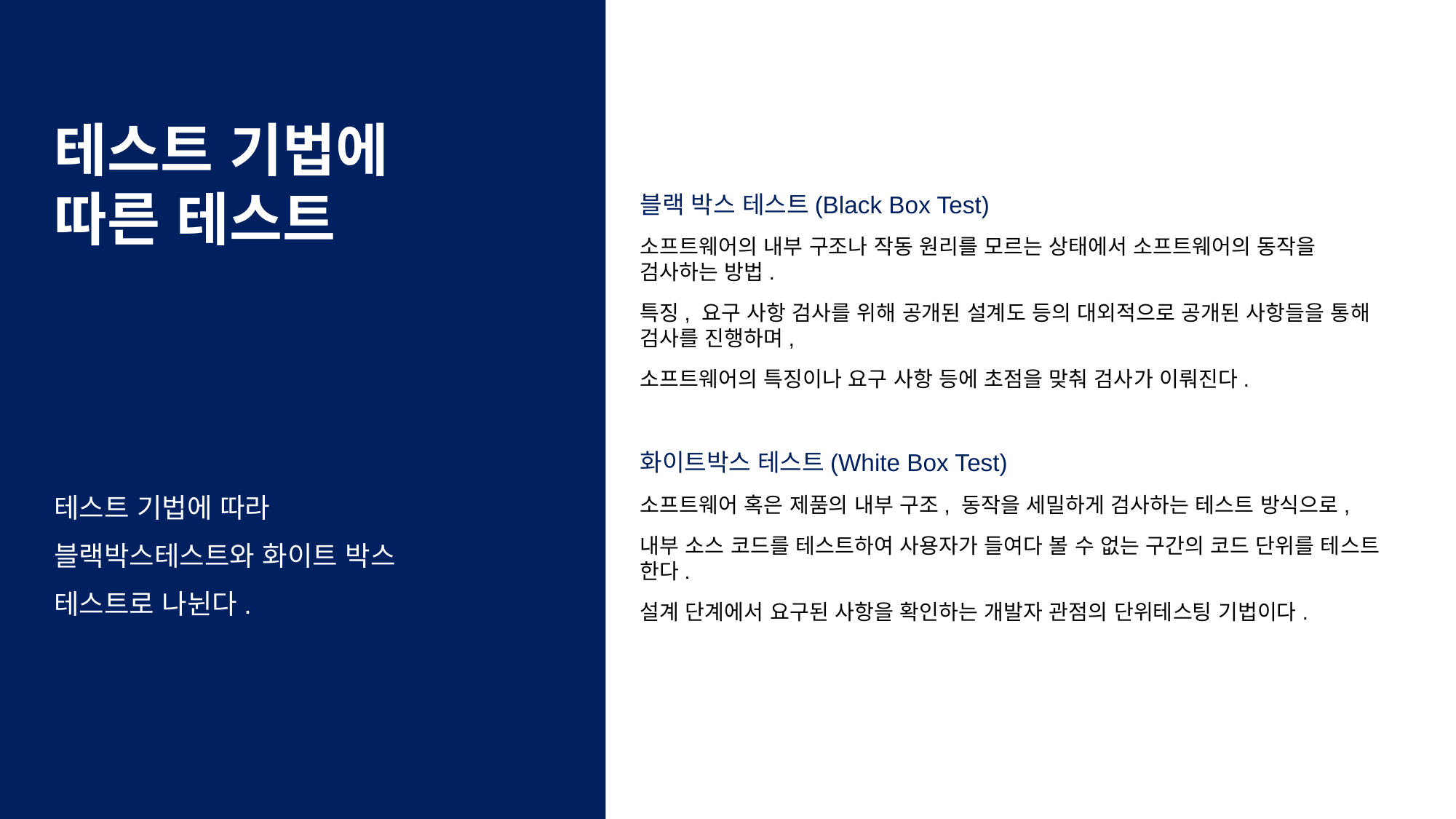

# 테스트 기법에 따른 테스트
블랙 박스 테스트(Black Box Test)
소프트웨어의 내부 구조나 작동 원리를 모르는 상태에서 소프트웨어의 동작을 검사하는 방법.
특징, 요구 사항 검사를 위해 공개된 설계도 등의 대외적으로 공개된 사항들을 통해 검사를 진행하며,
소프트웨어의 특징이나 요구 사항 등에 초점을 맞춰 검사가 이뤄진다.

화이트박스 테스트(White Box Test)
소프트웨어 혹은 제품의 내부 구조, 동작을 세밀하게 검사하는 테스트 방식으로,
내부 소스 코드를 테스트하여 사용자가 들여다 볼 수 없는 구간의 코드 단위를 테스트 한다.
설계 단계에서 요구된 사항을 확인하는 개발자 관점의 단위테스팅 기법이다.
테스트 기법에 따라
블랙박스테스트와 화이트 박스
테스트로 나뉜다.